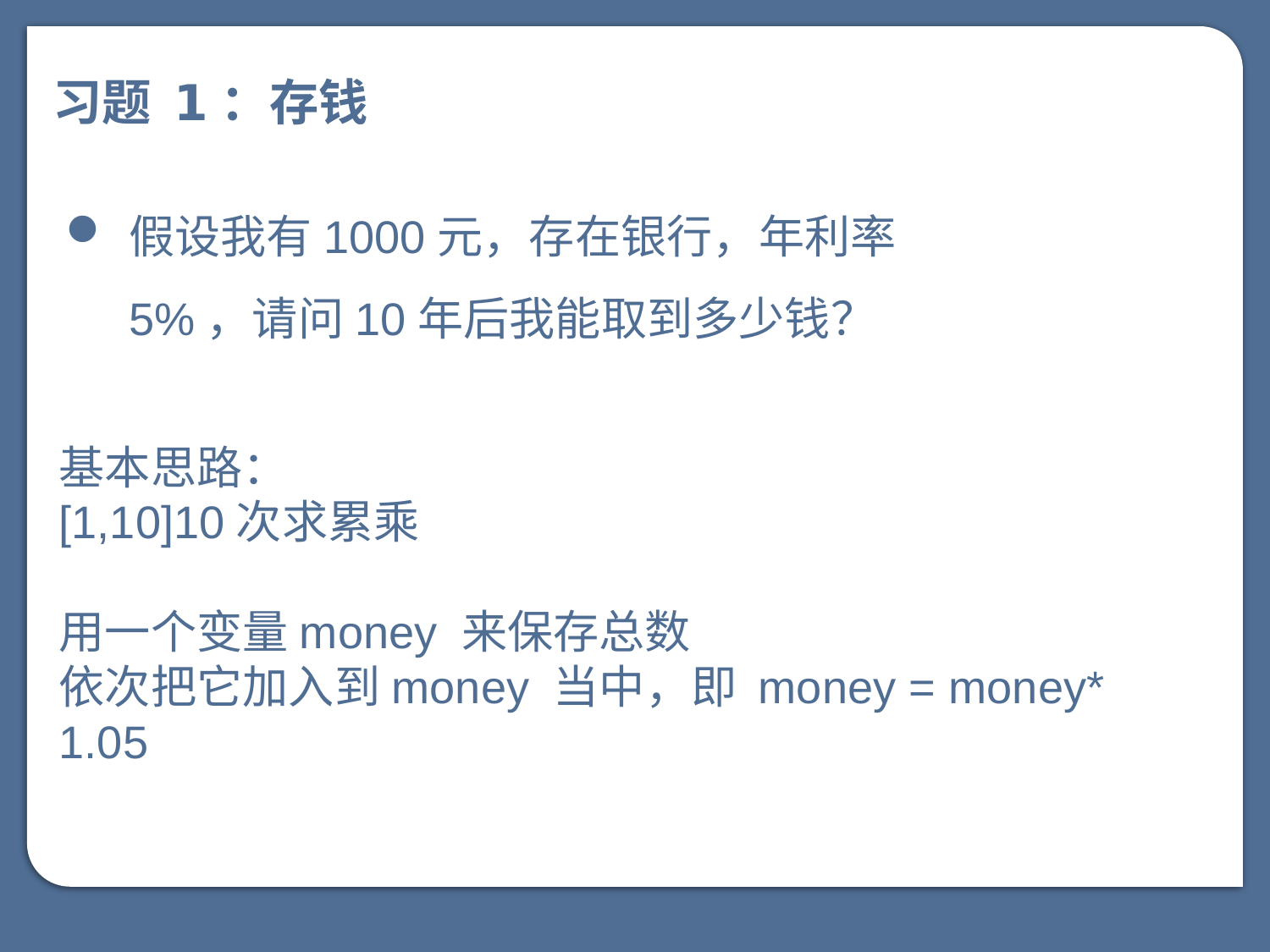

习题 1：存钱
假设我有1000元，存在银行，年利率5%，请问10年后我能取到多少钱？
基本思路：
[1,10]10次求累乘

用一个变量money 来保存总数
依次把它加入到money 当中，即 money = money* 1.05